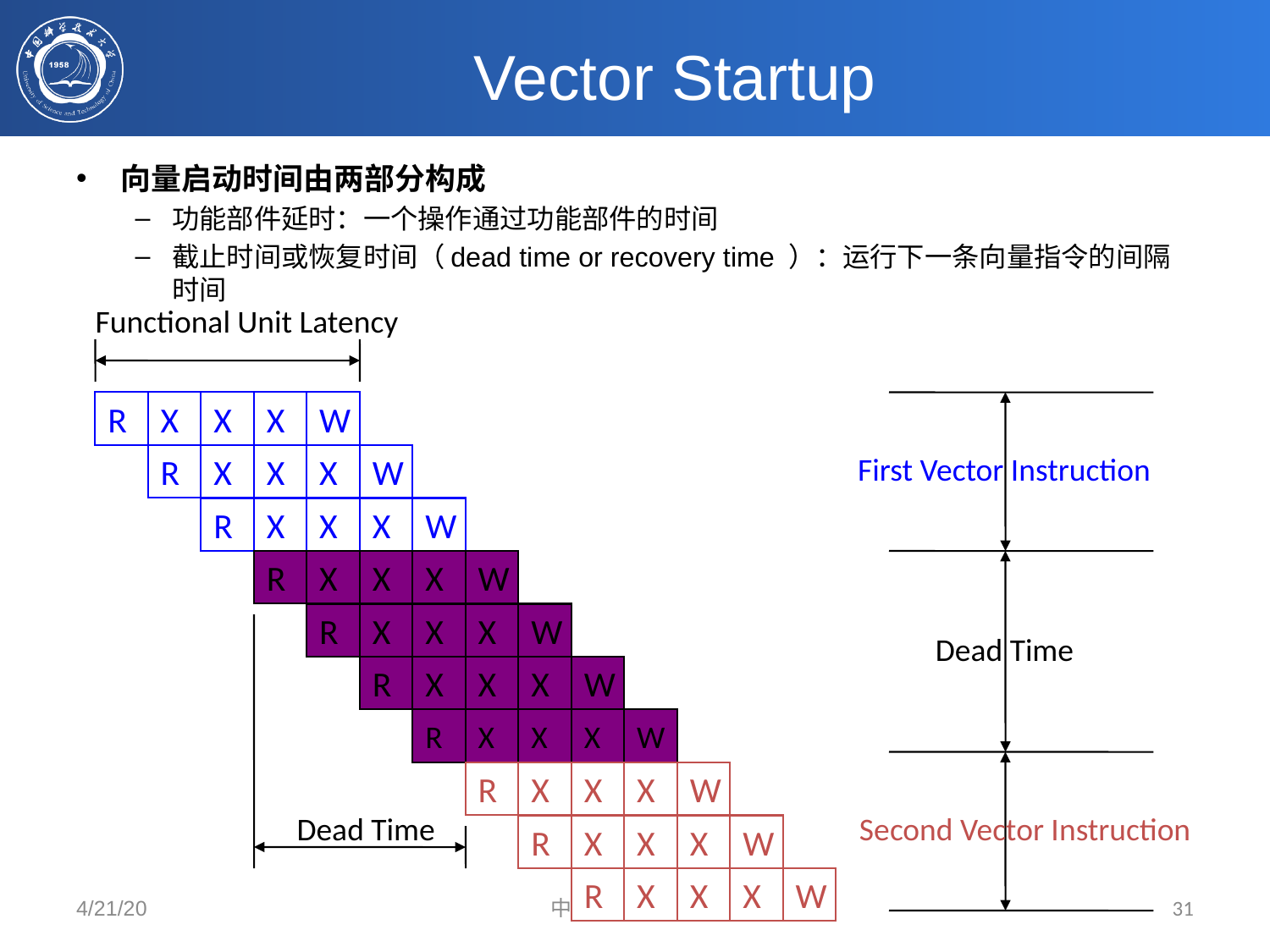

# Vector Startup
向量启动时间由两部分构成
功能部件延时：一个操作通过功能部件的时间
截止时间或恢复时间（dead time or recovery time ）：运行下一条向量指令的间隔时间
Functional Unit Latency

R
X
X
X
W

First Vector Instruction
R
X
X
X
W
R
X
X
X
W
R
X
X
X
W

R
X
X
X
W

Dead Time
R
X
X
X
W
R
X
X
X
W

R
X
X
X
W
Dead Time
Second Vector Instruction
R
X
X
X
W

R
X
X
X
W
4/21/20
中国科学技术大学
31